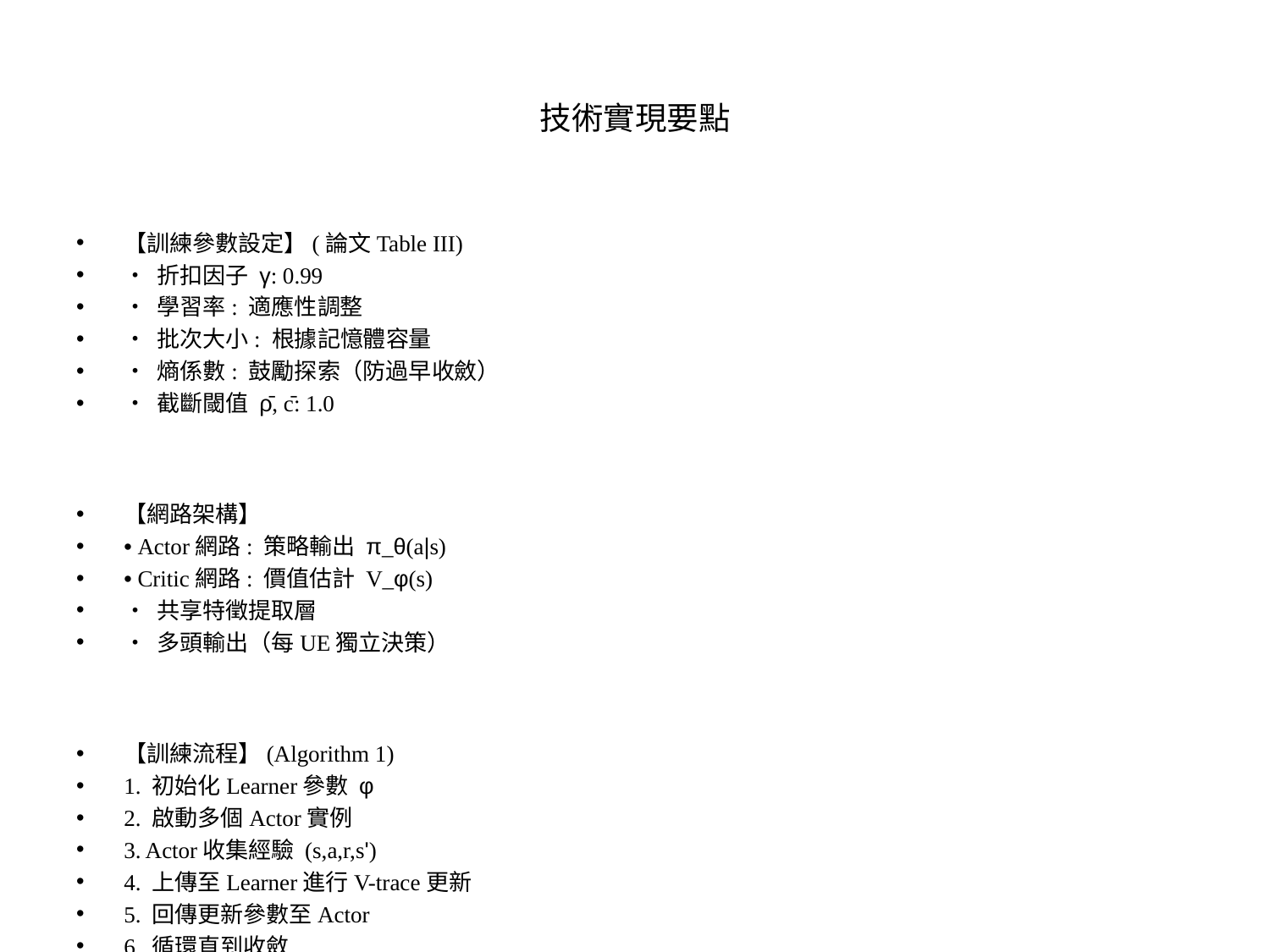

# 技術實現要點
【訓練參數設定】(論文Table III)
• 折扣因子 γ: 0.99
• 學習率: 適應性調整
• 批次大小: 根據記憶體容量
• 熵係數: 鼓勵探索（防過早收斂）
• 截斷閾值 ρ̄, c̄: 1.0

【網路架構】
• Actor網路: 策略輸出 π_θ(a|s)
• Critic網路: 價值估計 V_φ(s)
• 共享特徵提取層
• 多頭輸出（每UE獨立決策）

【訓練流程】(Algorithm 1)
1. 初始化Learner參數 φ
2. 啟動多個Actor實例
3. Actor收集經驗 (s,a,r,s')
4. 上傳至Learner進行V-trace更新
5. 回傳更新參數至Actor
6. 循環直到收斂

【部署要求】
• 推理時間: <數毫秒（NVIDIA GeForce RTX 3080 Ti）
• 記憶體需求: 適中（狀態維度J×K）
• 分散式部署: 支援多衛星協作
• 實時響應: 滿足LEO環境需求

【調校要點】
• 權衡係數 ν 根據應用調整
• 熵正則化避免局部最優
• Transfer Learning適應新場景